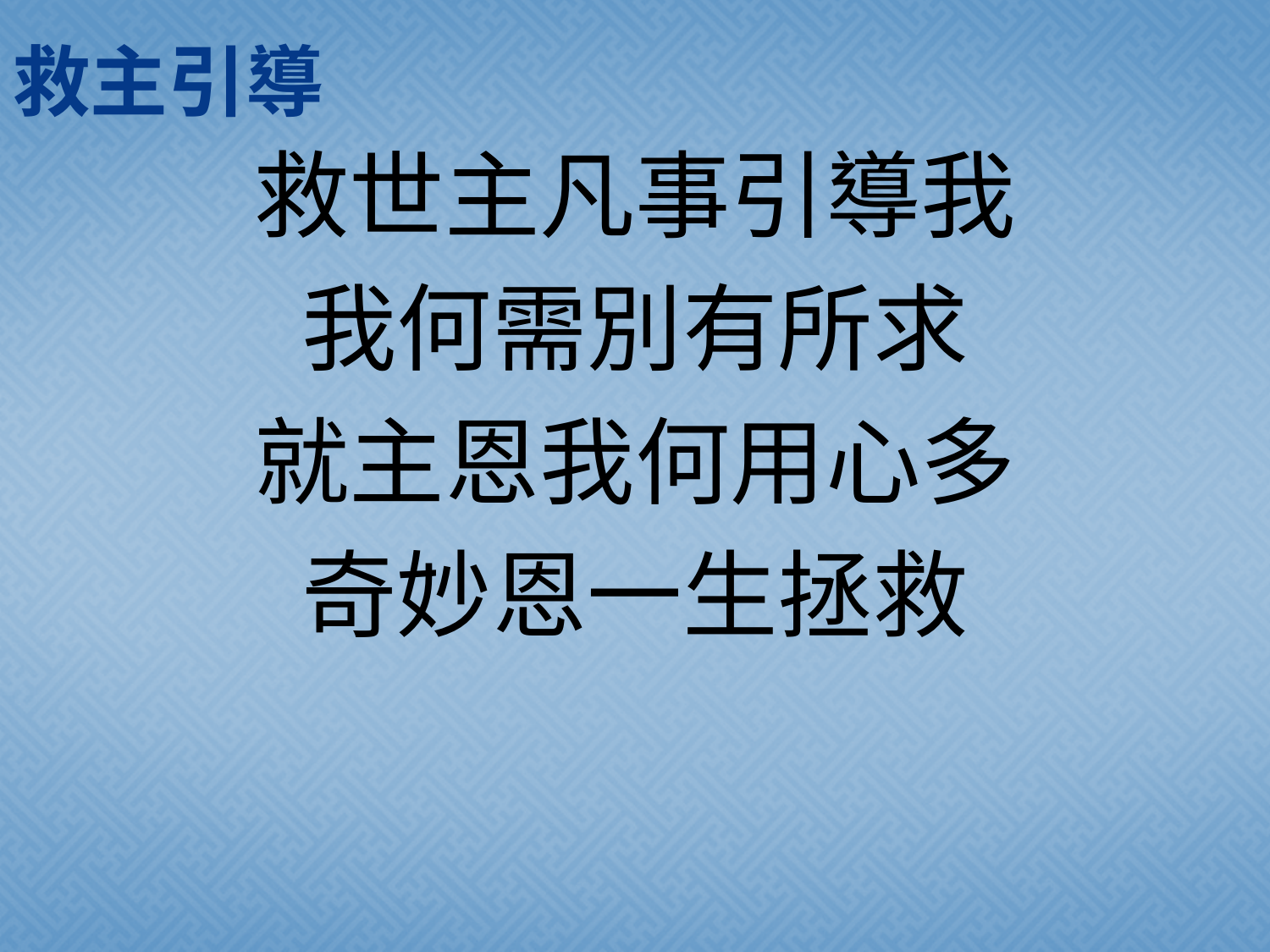

# 救主引導
救世主凡事引導我
我何需別有所求
就主恩我何用心多
奇妙恩一生拯救